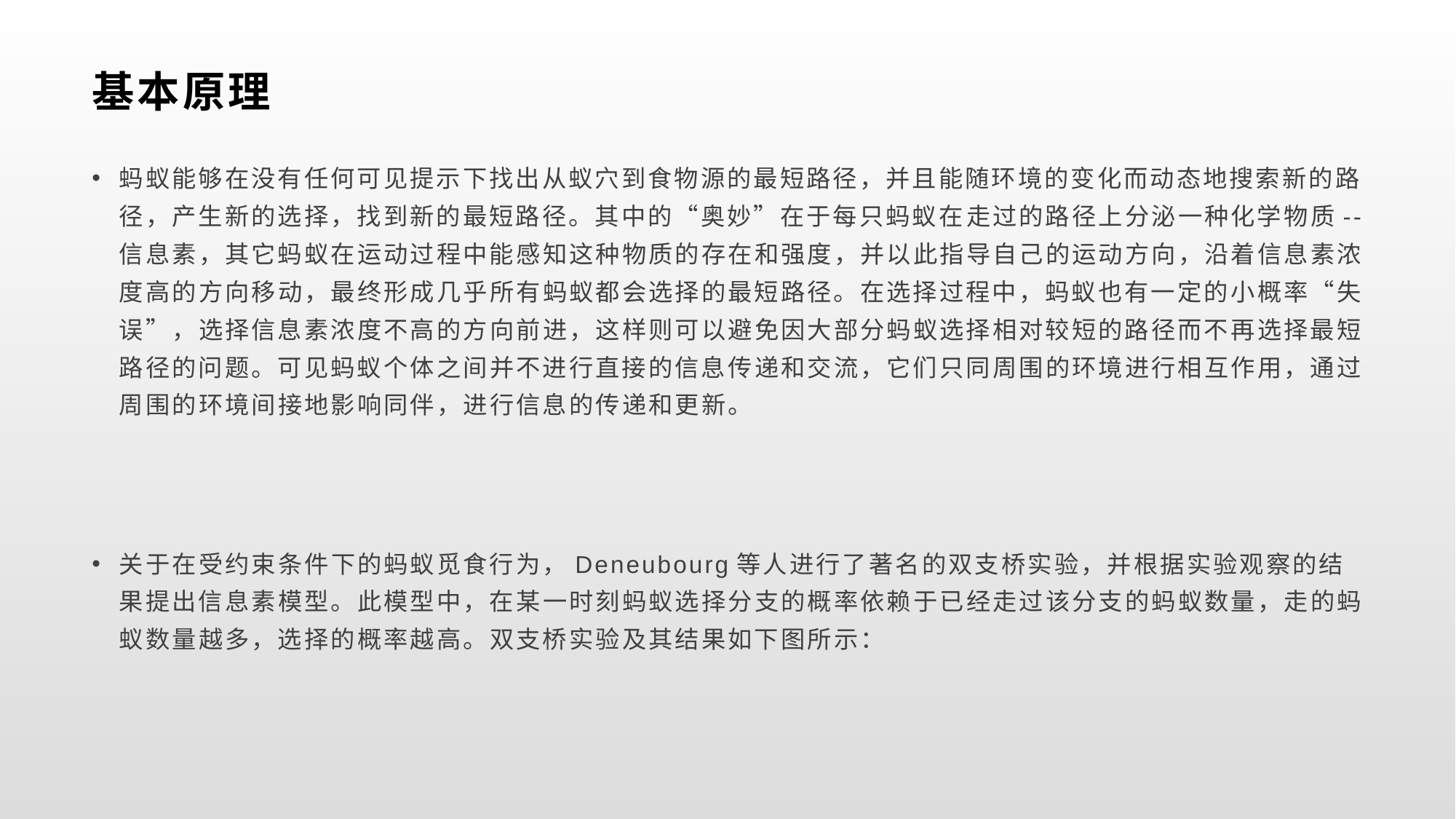

# 基本原理
蚂蚁能够在没有任何可见提示下找出从蚁穴到食物源的最短路径，并且能随环境的变化而动态地搜索新的路径，产生新的选择，找到新的最短路径。其中的“奥妙”在于每只蚂蚁在走过的路径上分泌一种化学物质--信息素，其它蚂蚁在运动过程中能感知这种物质的存在和强度，并以此指导自己的运动方向，沿着信息素浓度高的方向移动，最终形成几乎所有蚂蚁都会选择的最短路径。在选择过程中，蚂蚁也有一定的小概率“失误”，选择信息素浓度不高的方向前进，这样则可以避免因大部分蚂蚁选择相对较短的路径而不再选择最短路径的问题。可见蚂蚁个体之间并不进行直接的信息传递和交流，它们只同周围的环境进行相互作用，通过周围的环境间接地影响同伴，进行信息的传递和更新。

关于在受约束条件下的蚂蚁觅食行为，Deneubourg等人进行了著名的双支桥实验，并根据实验观察的结果提出信息素模型。此模型中，在某一时刻蚂蚁选择分支的概率依赖于已经走过该分支的蚂蚁数量，走的蚂蚁数量越多，选择的概率越高。双支桥实验及其结果如下图所示：